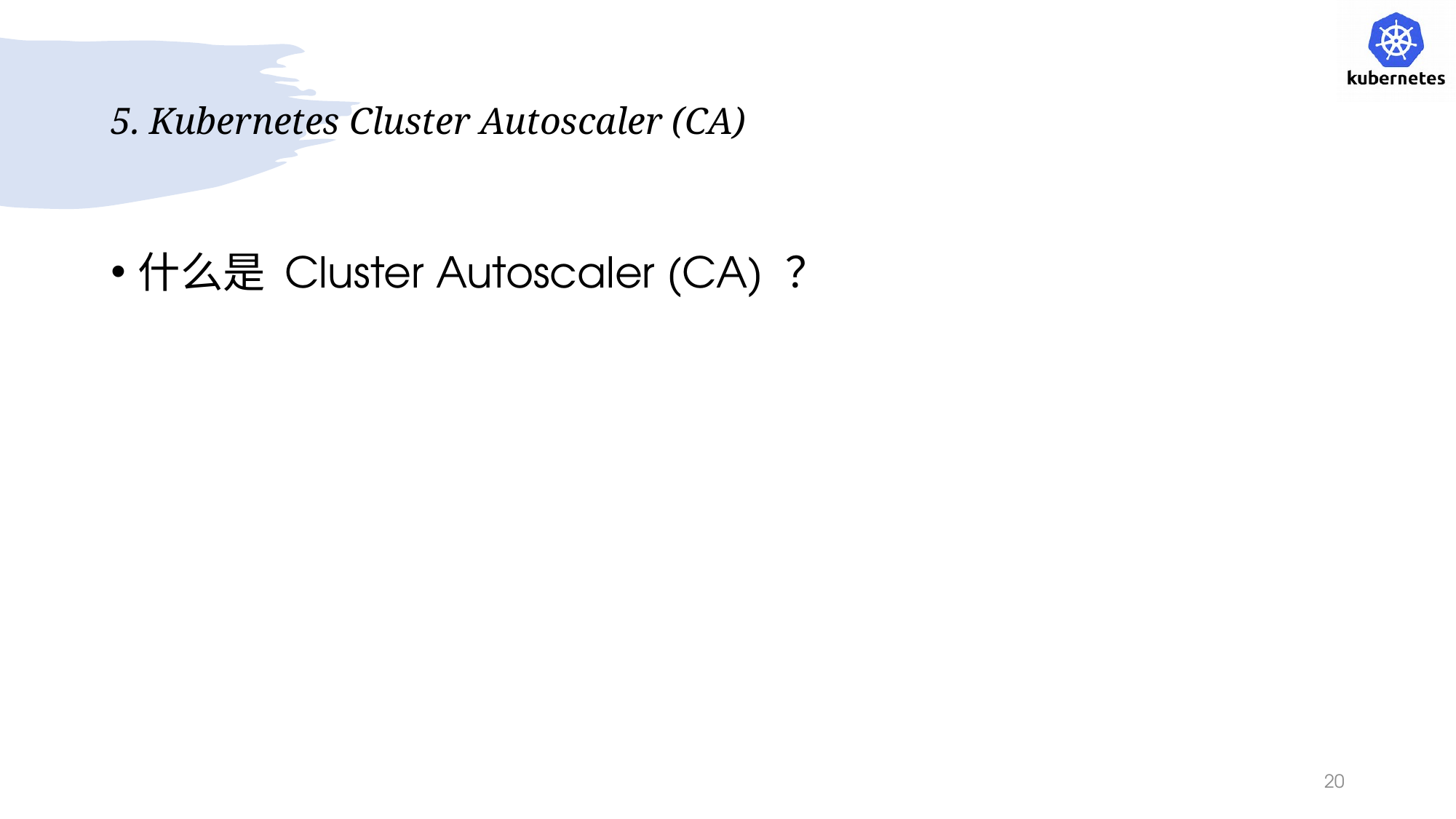

# 5. Kubernetes Cluster Autoscaler (CA)
什么是 Cluster Autoscaler (CA) ？
20